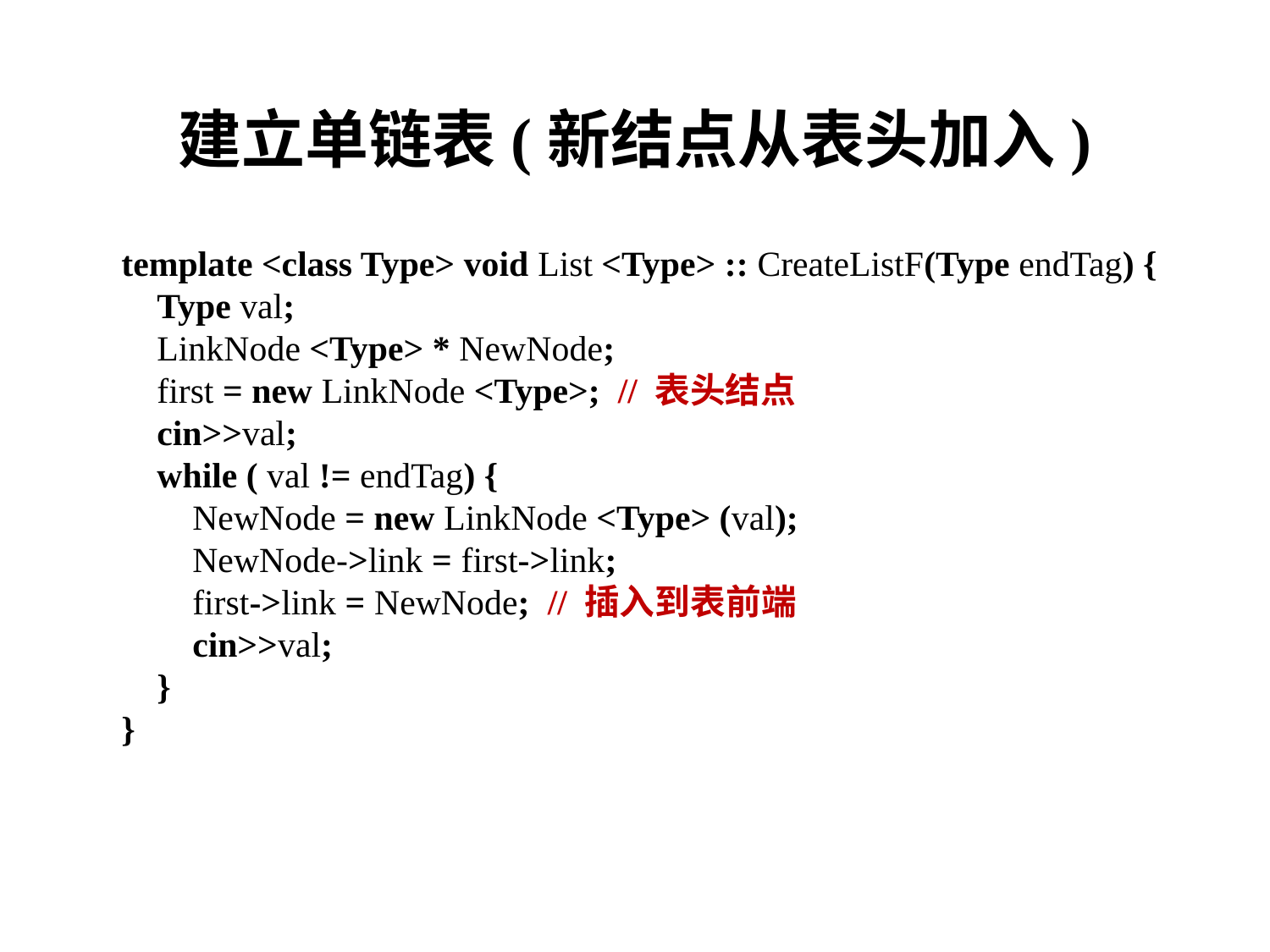

# 建立单链表(新结点从表头加入)
template <class Type> void List <Type> :: CreateListF(Type endTag) {
    Type val;
    LinkNode <Type> * NewNode;
    first = new LinkNode <Type>;  // 表头结点
    cin>>val;
    while ( val != endTag) {
        NewNode = new LinkNode <Type> (val);
        NewNode->link = first->link;
        first->link = NewNode;  // 插入到表前端
        cin>>val;
    }
}